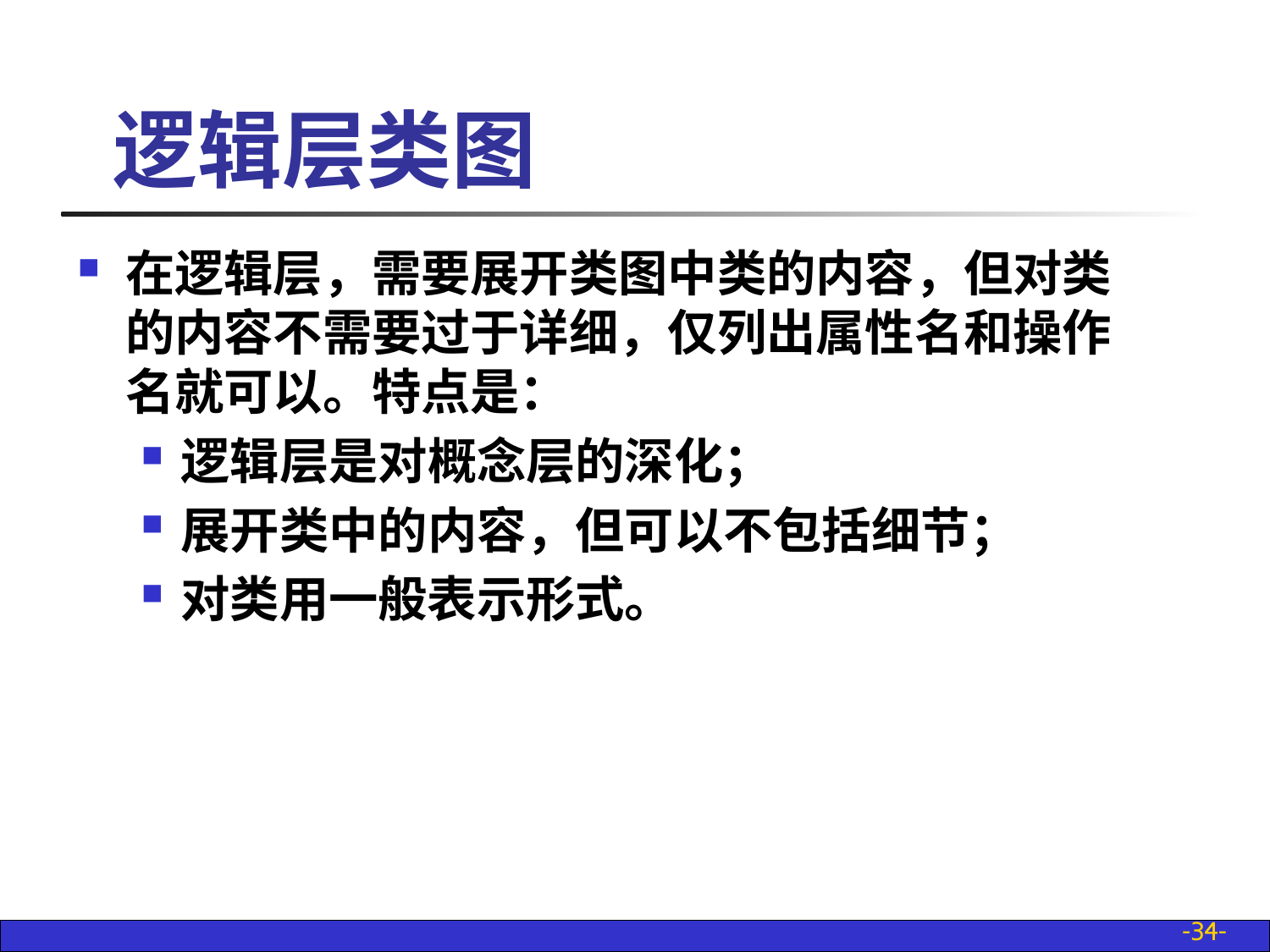

逻辑层类图
在逻辑层，需要展开类图中类的内容，但对类的内容不需要过于详细，仅列出属性名和操作名就可以。特点是：
逻辑层是对概念层的深化；
展开类中的内容，但可以不包括细节；
对类用一般表示形式。

-34-